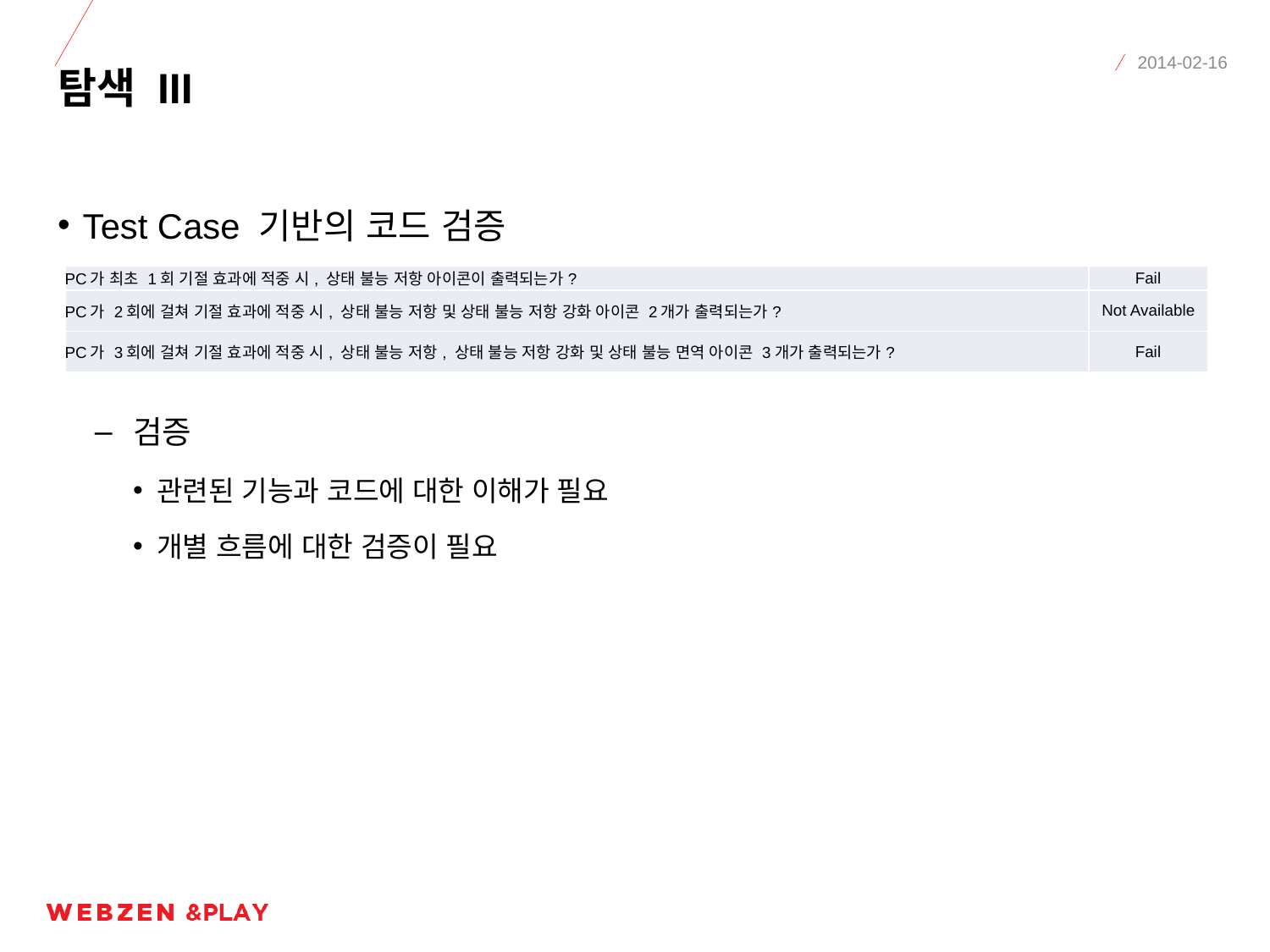

# 탐색 III
2014-02-16
Test Case 기반의 코드 검증

검증
관련된 기능과 코드에 대한 이해가 필요
개별 흐름에 대한 검증이 필요

| PC가 최초 1회 기절 효과에 적중 시, 상태 불능 저항 아이콘이 출력되는가? | Fail |
| --- | --- |
| PC가 2회에 걸쳐 기절 효과에 적중 시, 상태 불능 저항 및 상태 불능 저항 강화 아이콘 2개가 출력되는가? | Not Available |
| PC가 3회에 걸쳐 기절 효과에 적중 시, 상태 불능 저항, 상태 불능 저항 강화 및 상태 불능 면역 아이콘 3개가 출력되는가? | Fail |